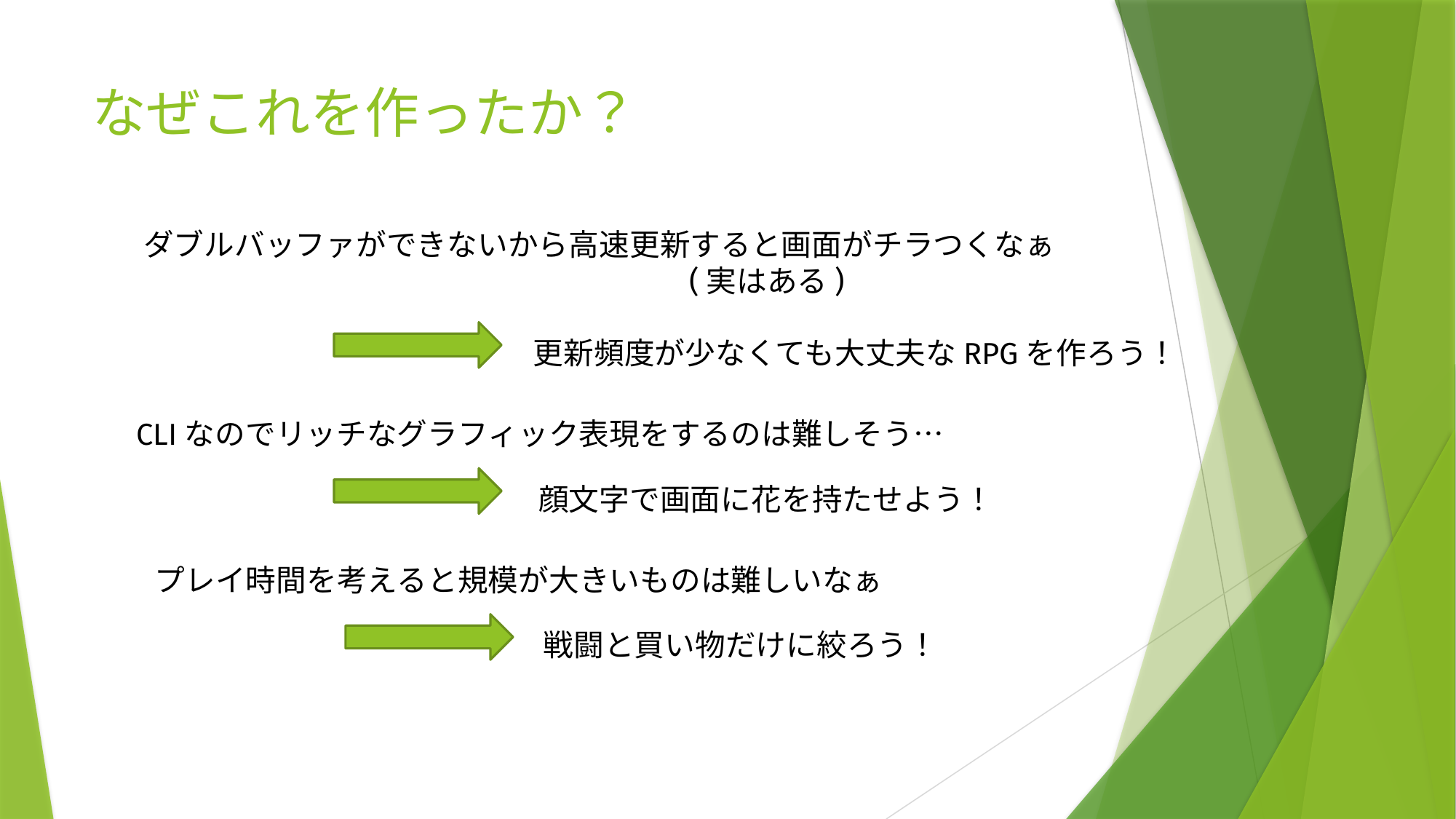

# なぜこれを作ったか？
ダブルバッファができないから高速更新すると画面がチラつくなぁ
					(実はある)

更新頻度が少なくても大丈夫なRPGを作ろう！
CLIなのでリッチなグラフィック表現をするのは難しそう…

顔文字で画面に花を持たせよう！
プレイ時間を考えると規模が大きいものは難しいなぁ

戦闘と買い物だけに絞ろう！